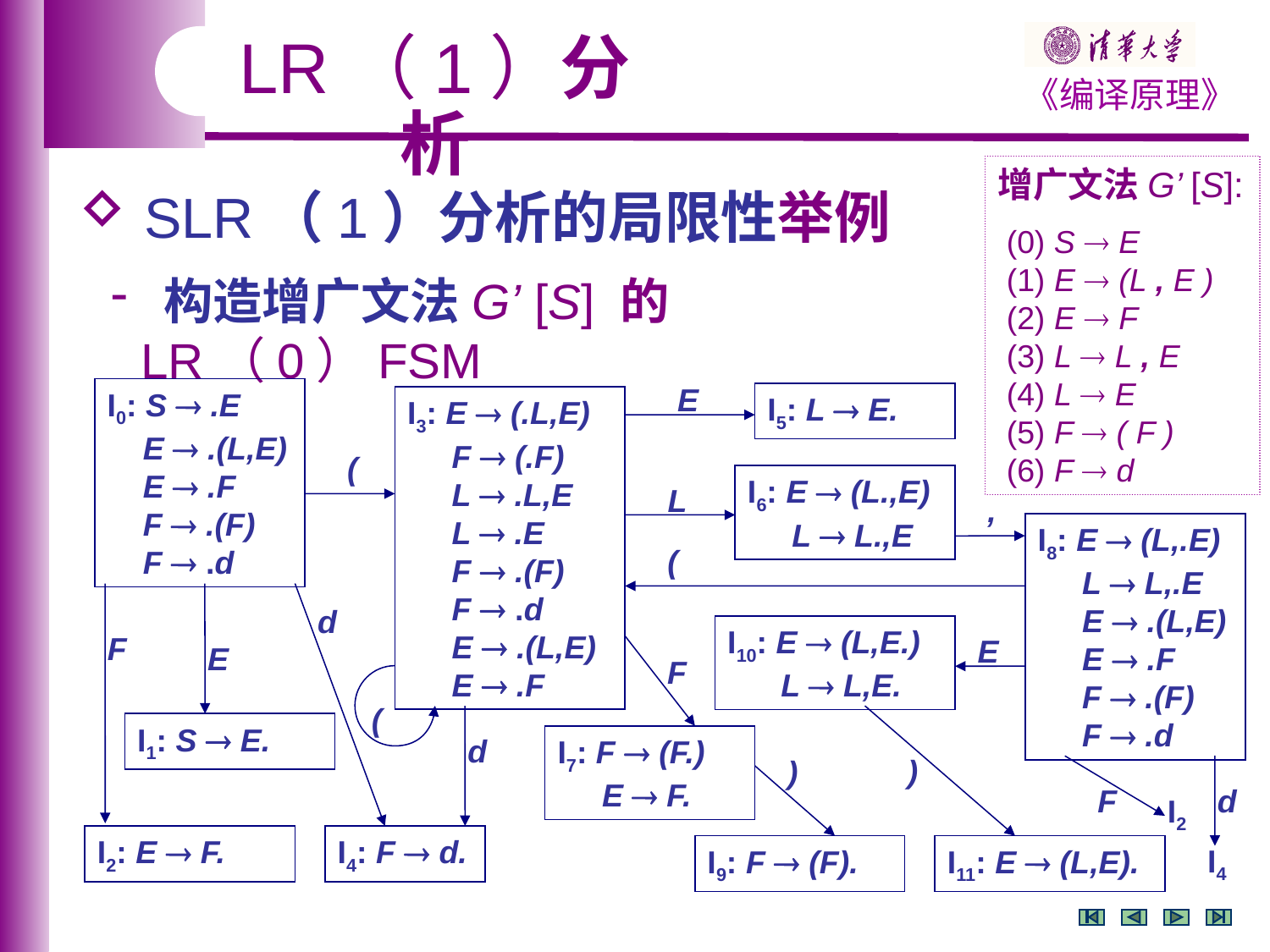

LR（1）分析
增广文法G’ [S]:

 (0) S → E
 (1) E → (L , E )
 (2) E → F
 (3) L → L , E
 (4) L → E
 (5) F → ( F )
 (6) F → d
 SLR（1）分析的局限性举例

 构造增广文法G’ [S] 的 LR（0）FSM
E
I0: S → .E
    E → .(L,E)
    E → .F
    F → .(F)
    F → .d
I5: L → E.
I3: E → (.L,E)
     F → (.F)
     L → .L,E
     L → .E
     F → .(F)
     F → .d
     E → .(L,E)
     E → .F

(
I6: E → (L.,E)
     L → L.,E
L
,

I8: E → (L,.E)
     L → L,.E
     E → .(L,E)
     E → .F
     F → .(F)
     F → .d

(

d
I10: E → (L,E.)
      L → L,E.
F
E
E

F

(

I1: S → E.
d
I7: F → (F.)
     E → F.
)
)

d
F
I2
I2: E → F.
I4: F → d.
I4
I9: F → (F).
I11: E → (L,E).